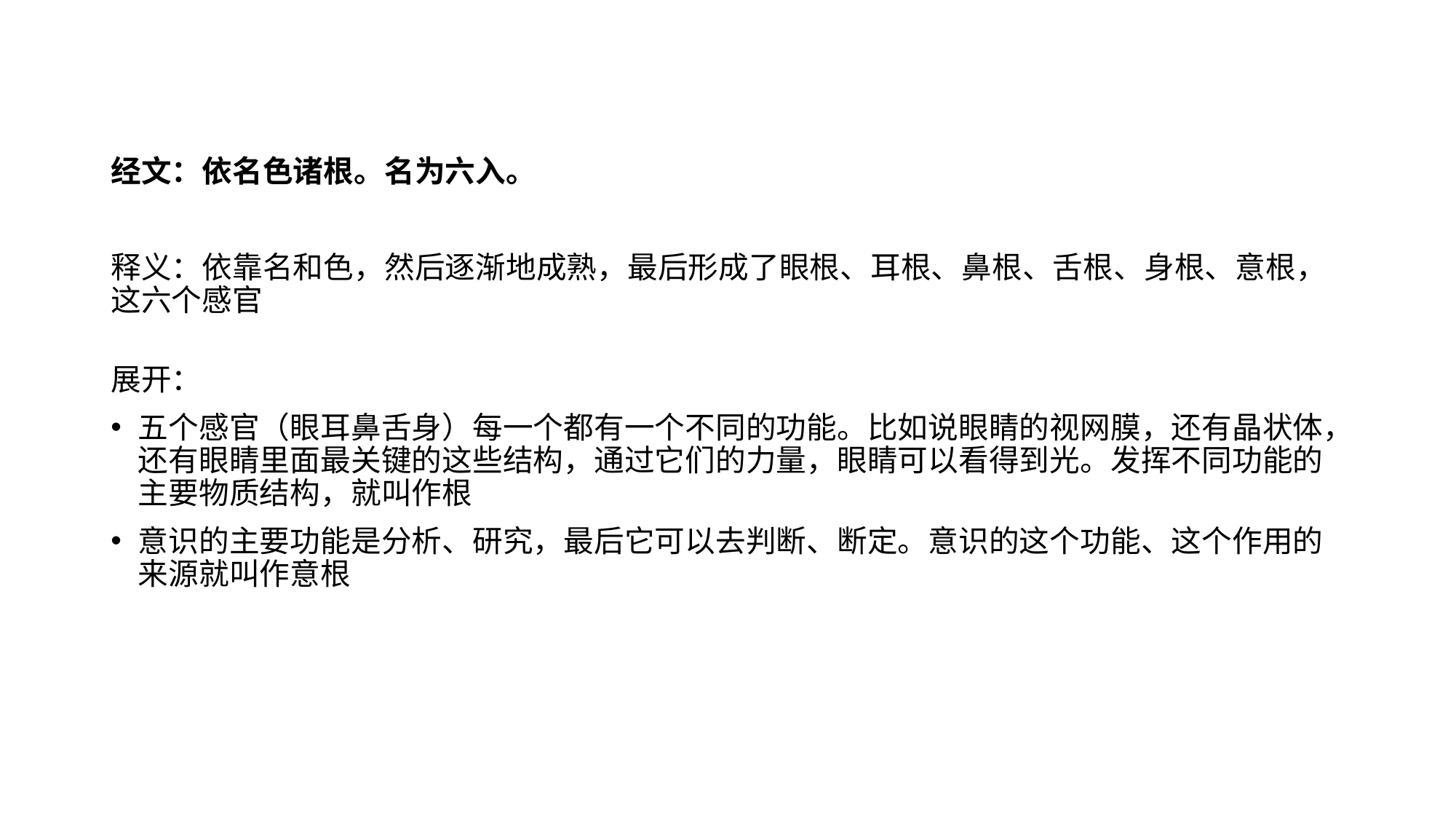

经文：依名色诸根。名为六入。

释义：依靠名和色，然后逐渐地成熟，最后形成了眼根、耳根、鼻根、舌根、身根、意根，这六个感官

展开：
五个感官（眼耳鼻舌身）每一个都有一个不同的功能。比如说眼睛的视网膜，还有晶状体，还有眼睛里面最关键的这些结构，通过它们的力量，眼睛可以看得到光。发挥不同功能的主要物质结构，就叫作根
意识的主要功能是分析、研究，最后它可以去判断、断定。意识的这个功能、这个作用的来源就叫作意根